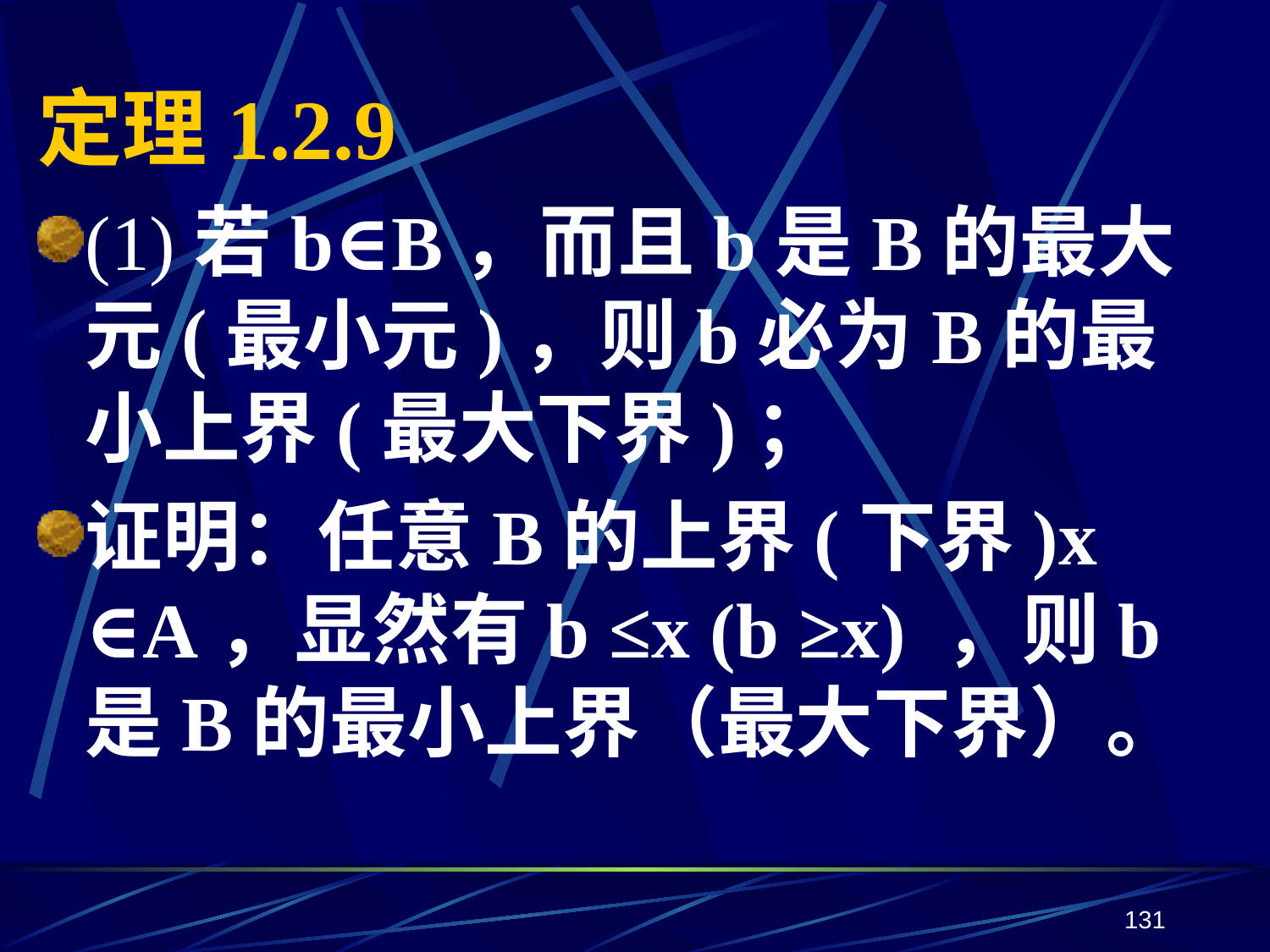

# 定理1.2.9
(1)若b∈B，而且b是B的最大元(最小元)，则b必为B的最小上界(最大下界)；
证明：任意B的上界(下界)x ∈A，显然有b ≤x (b ≥x) ，则b是B的最小上界（最大下界）。
131